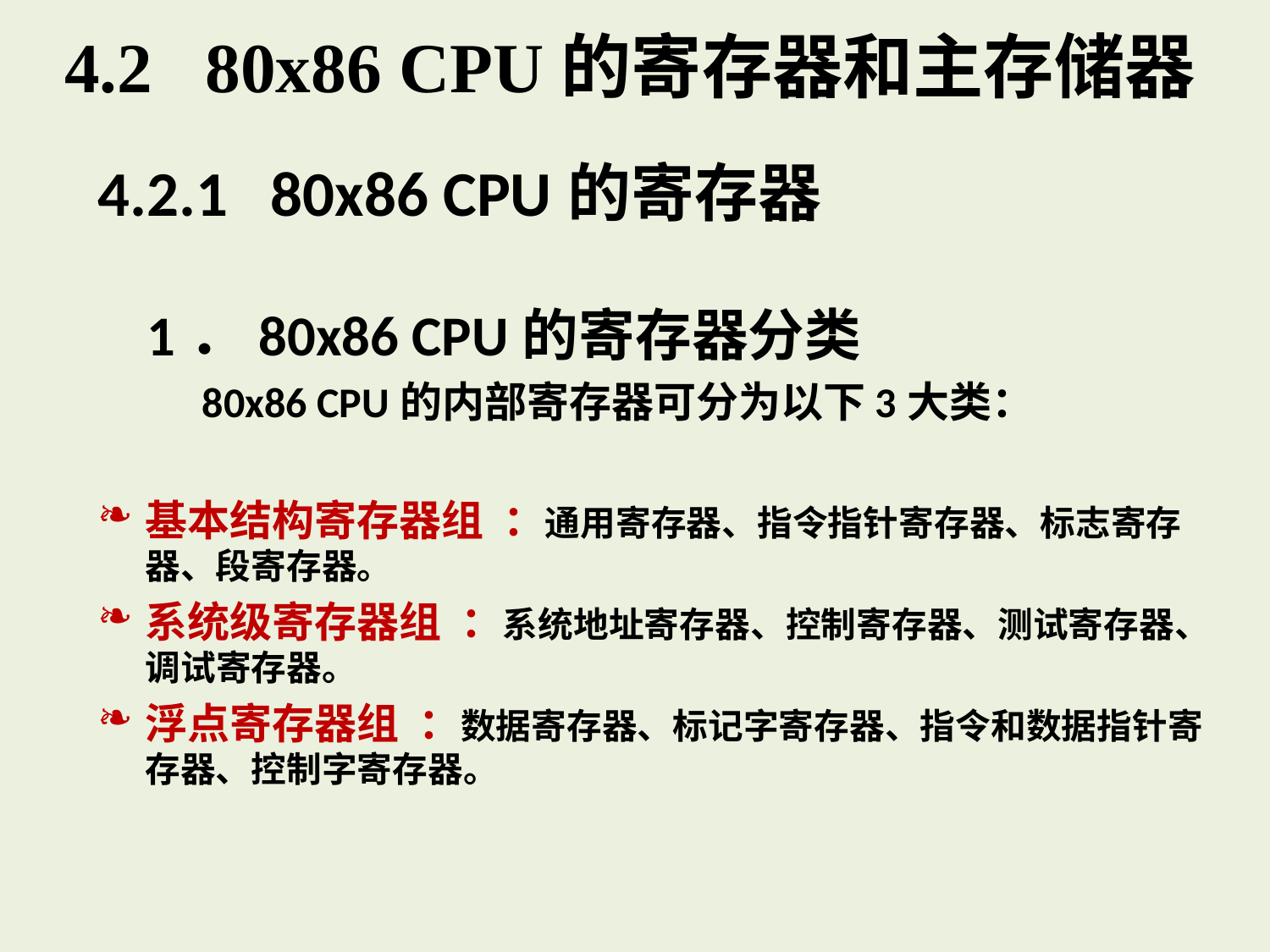

4.2   80x86 CPU的寄存器和主存储器
4.2.1   80x86 CPU的寄存器

    1．80x86 CPU的寄存器分类
           80x86 CPU的内部寄存器可分为以下3大类：

基本结构寄存器组  ：通用寄存器、指令指针寄存器、标志寄存器、段寄存器。
系统级寄存器组  ：系统地址寄存器、控制寄存器、测试寄存器、调试寄存器。
浮点寄存器组  ：数据寄存器、标记字寄存器、指令和数据指针寄存器、控制字寄存器。

27